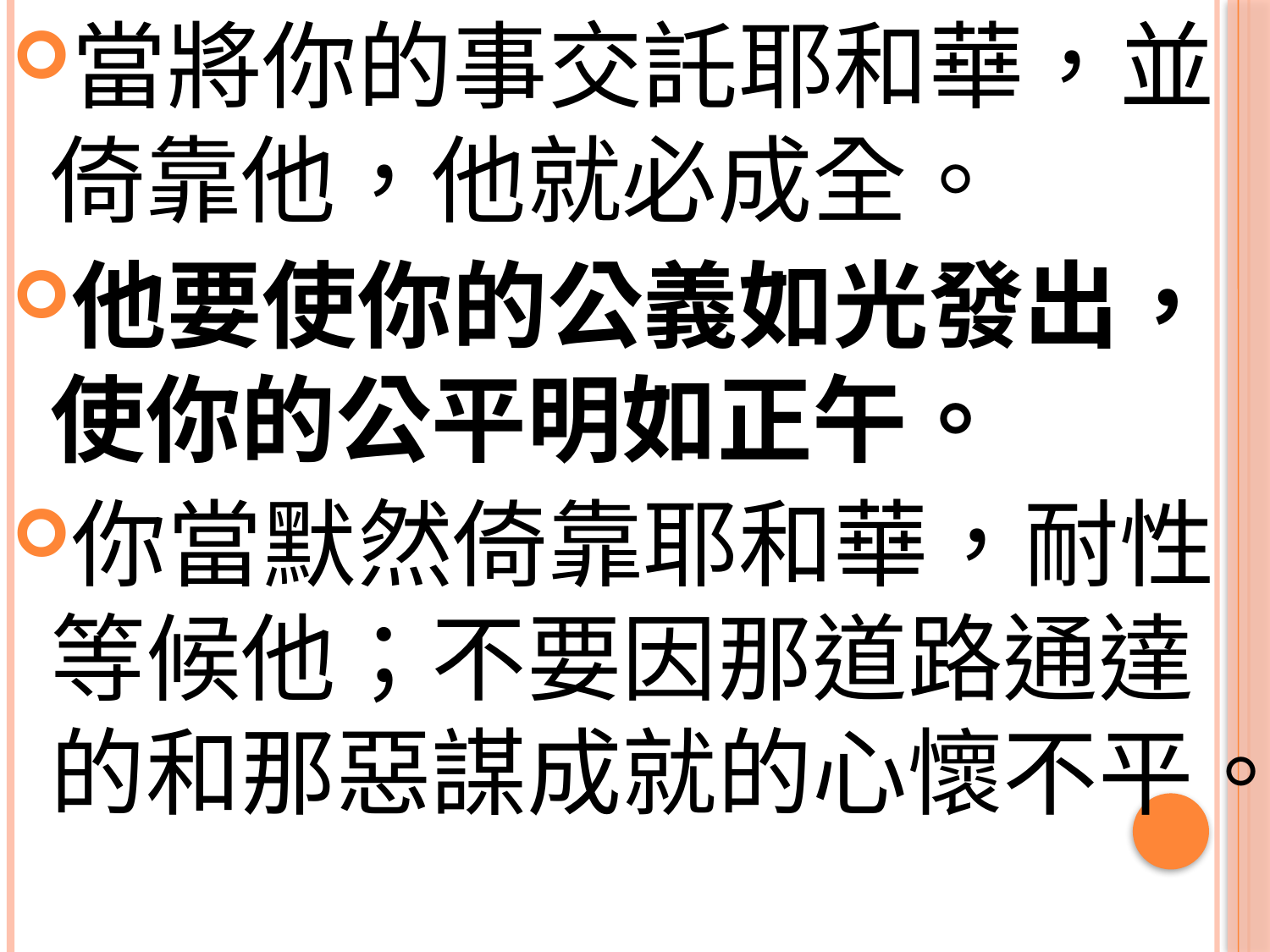

當將你的事交託耶和華，並倚靠他，他就必成全。
他要使你的公義如光發出，使你的公平明如正午。
你當默然倚靠耶和華，耐性等候他；不要因那道路通達的和那惡謀成就的心懷不平。